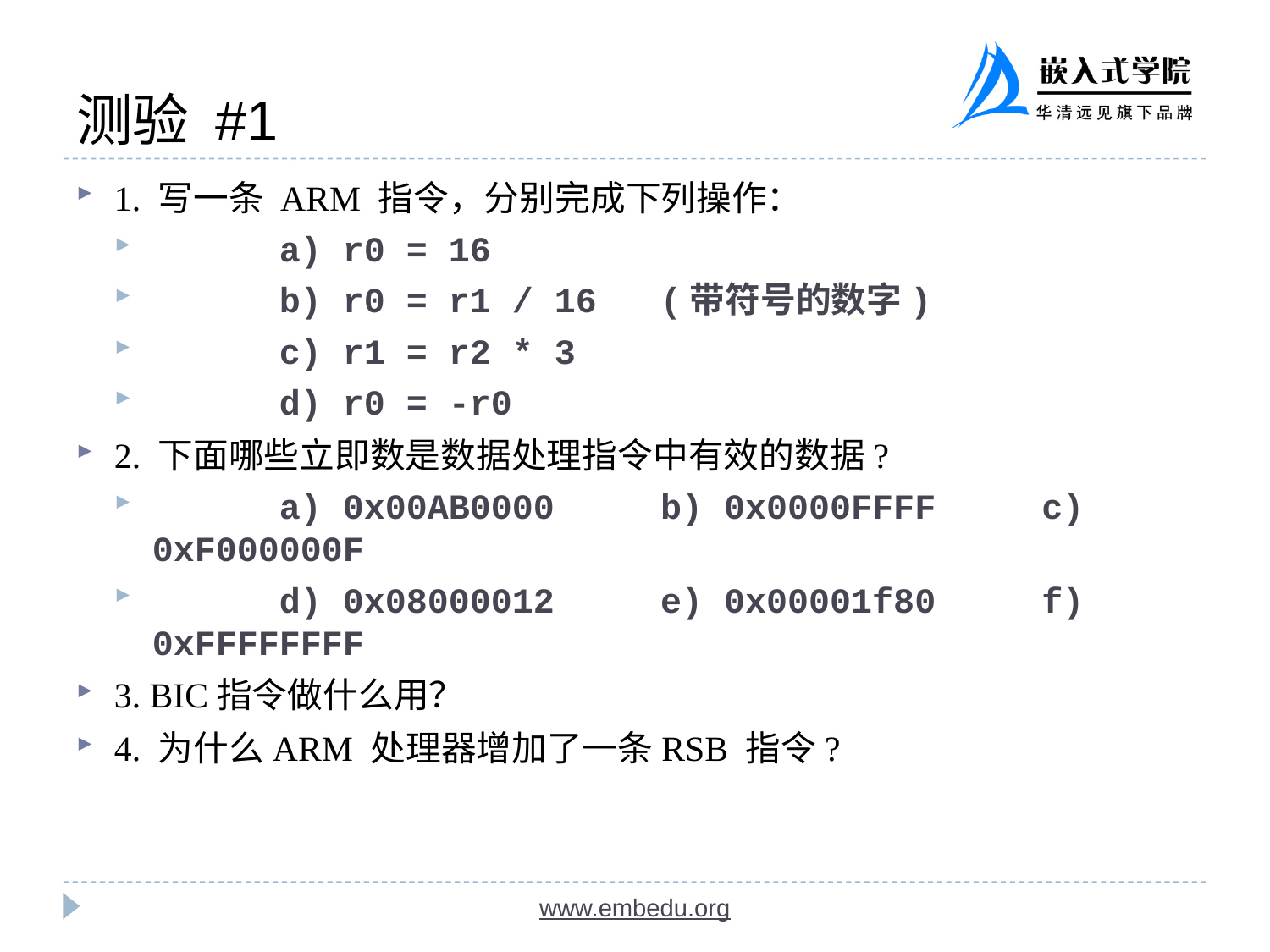

测验 #1
1. 写一条 ARM 指令，分别完成下列操作：
	a) r0 = 16
	b) r0 = r1 / 16	(带符号的数字)
	c) r1 = r2 * 3
	d) r0 = -r0
2. 下面哪些立即数是数据处理指令中有效的数据?
	a) 0x00AB0000     b) 0x0000FFFF     c) 0xF000000F
	d) 0x08000012     e) 0x00001f80     f) 0xFFFFFFFF
3. BIC指令做什么用？
4. 为什么ARM 处理器增加了一条RSB 指令?
www.embedu.org